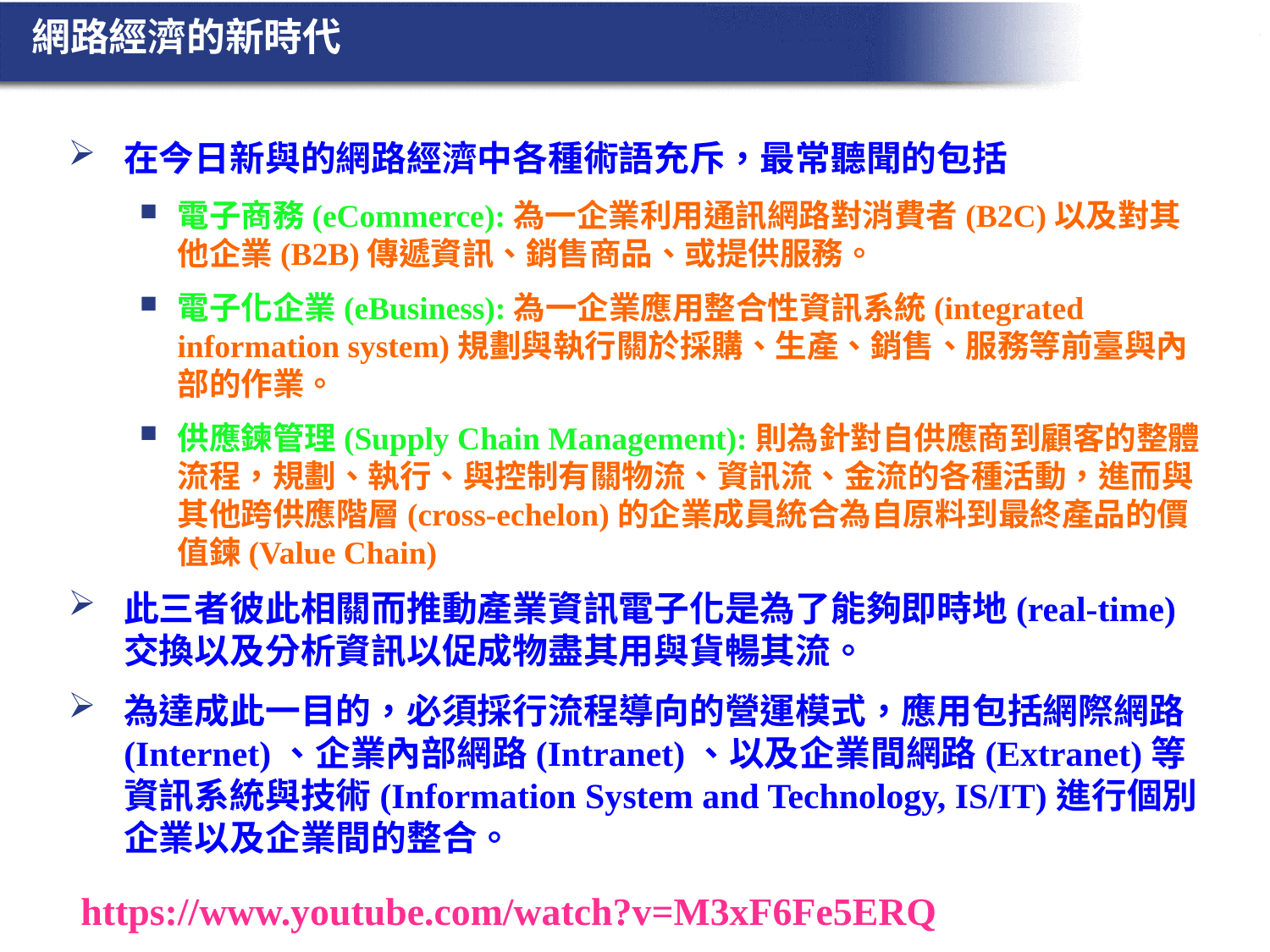

# 網路經濟的新時代
在今日新與的網路經濟中各種術語充斥，最常聽聞的包括
電子商務(eCommerce):為一企業利用通訊網路對消費者(B2C)以及對其他企業(B2B)傳遞資訊、銷售商品、或提供服務。
電子化企業(eBusiness):為一企業應用整合性資訊系統(integrated information system)規劃與執行關於採購、生產、銷售、服務等前臺與內部的作業。
供應鍊管理(Supply Chain Management):則為針對自供應商到顧客的整體流程，規劃、執行、與控制有關物流、資訊流、金流的各種活動，進而與其他跨供應階層(cross-echelon)的企業成員統合為自原料到最終產品的價值鍊(Value Chain)
此三者彼此相關而推動產業資訊電子化是為了能夠即時地(real-time)交換以及分析資訊以促成物盡其用與貨暢其流。
為達成此一目的，必須採行流程導向的營運模式，應用包括網際網路(Internet)、企業內部網路(Intranet)、以及企業間網路(Extranet)等資訊系統與技術(Information System and Technology, IS/IT)進行個別企業以及企業間的整合。
https://www.youtube.com/watch?v=M3xF6Fe5ERQ